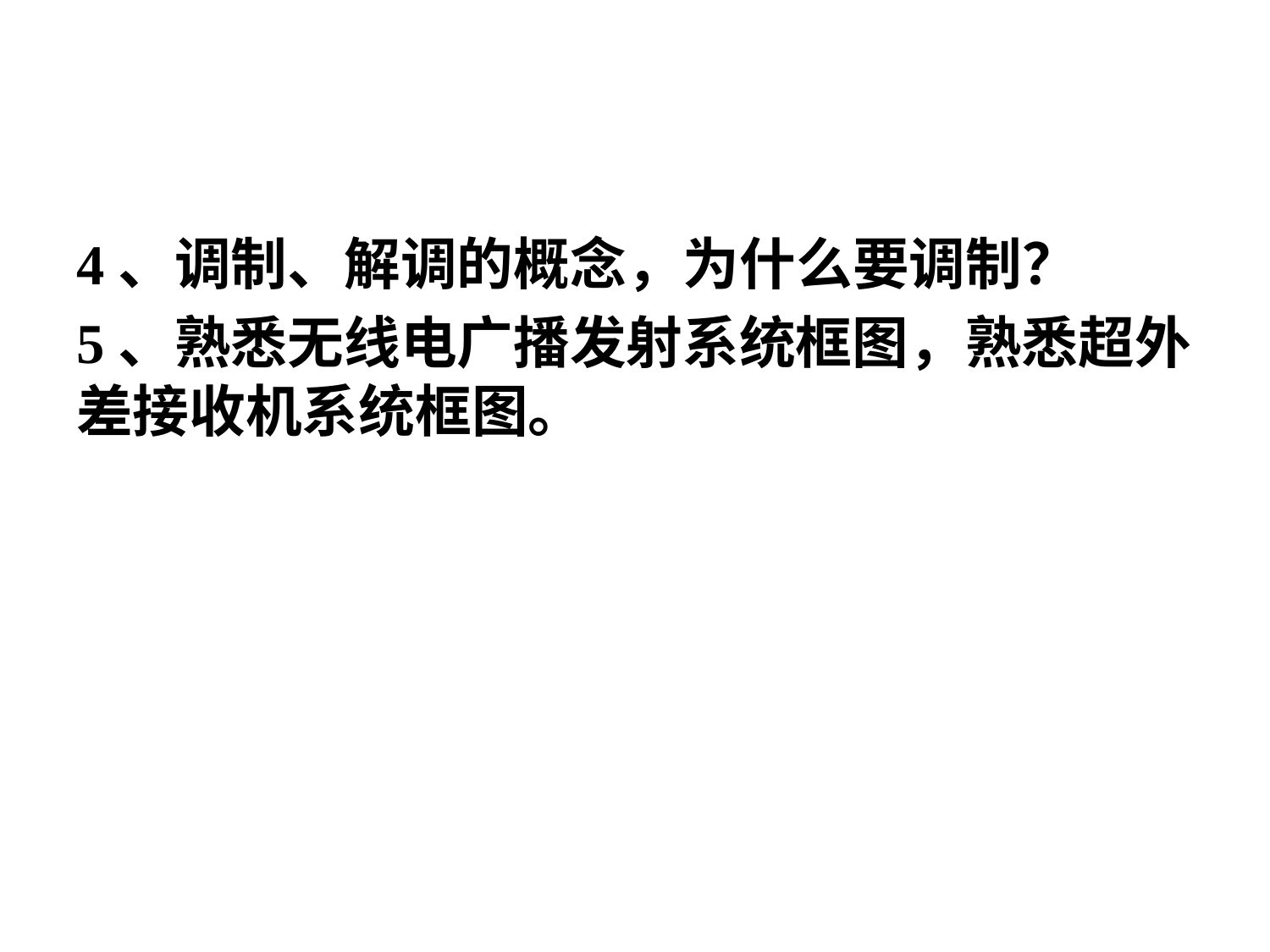

4、调制、解调的概念，为什么要调制？
5、熟悉无线电广播发射系统框图，熟悉超外差接收机系统框图。